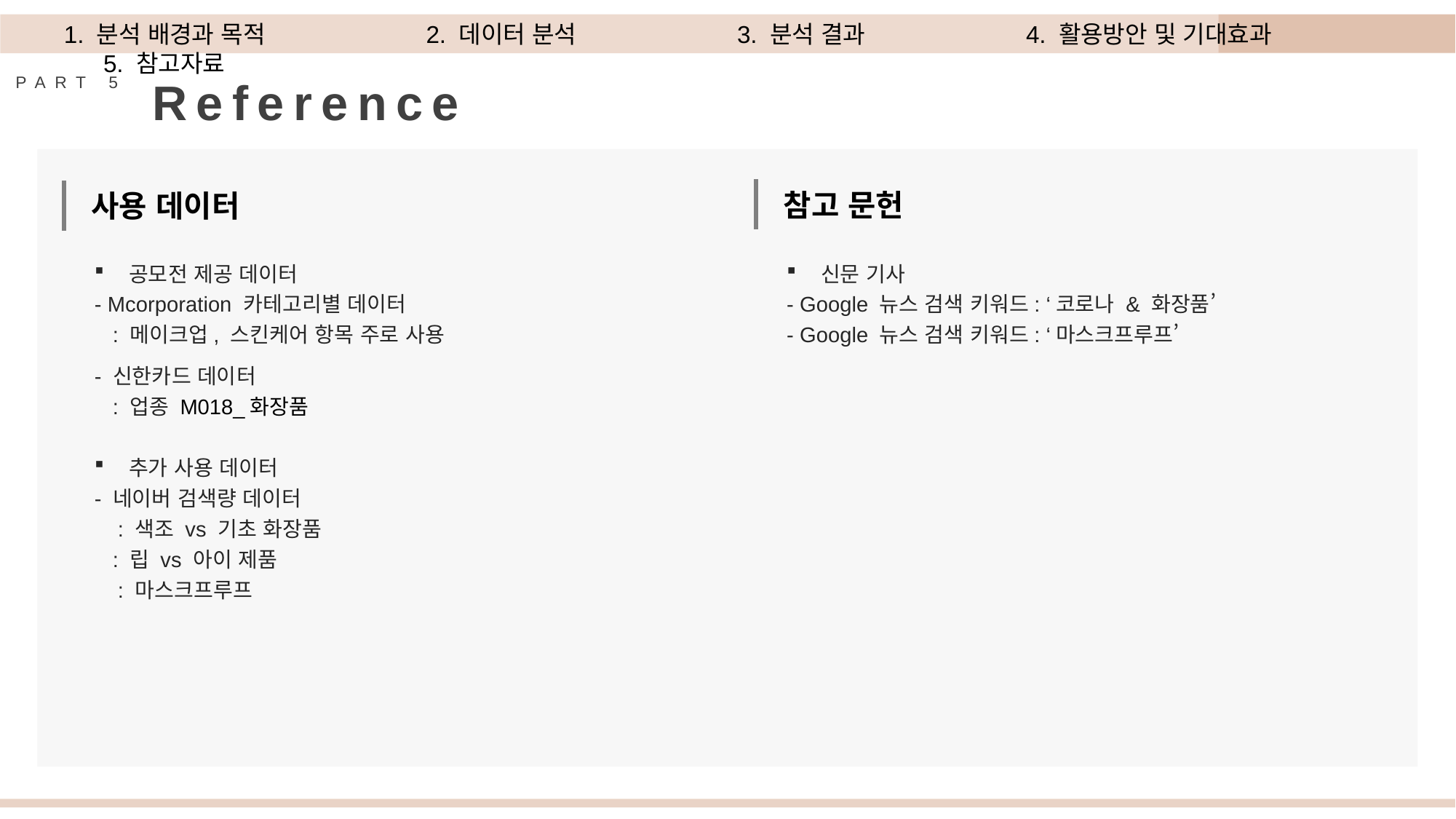

1. 분석 배경과 목적                       2. 데이터 분석                       3. 분석 결과                       4. 활용방안 및 기대효과                       5. 참고자료

PART 5
Reference

참고 문헌
사용 데이터
공모전 제공 데이터
- Mcorporation 카테고리별 데이터
   : 메이크업, 스킨케어 항목 주로 사용

- 신한카드 데이터
   : 업종 M018_화장품

추가 사용 데이터
- 네이버 검색량 데이터
   : 색조 vs 기초 화장품
   : 립 vs 아이 제품
   : 마스크프루프
신문 기사
- Google 뉴스 검색 키워드: ‘코로나 & 화장품’
- Google 뉴스 검색 키워드: ‘마스크프루프’